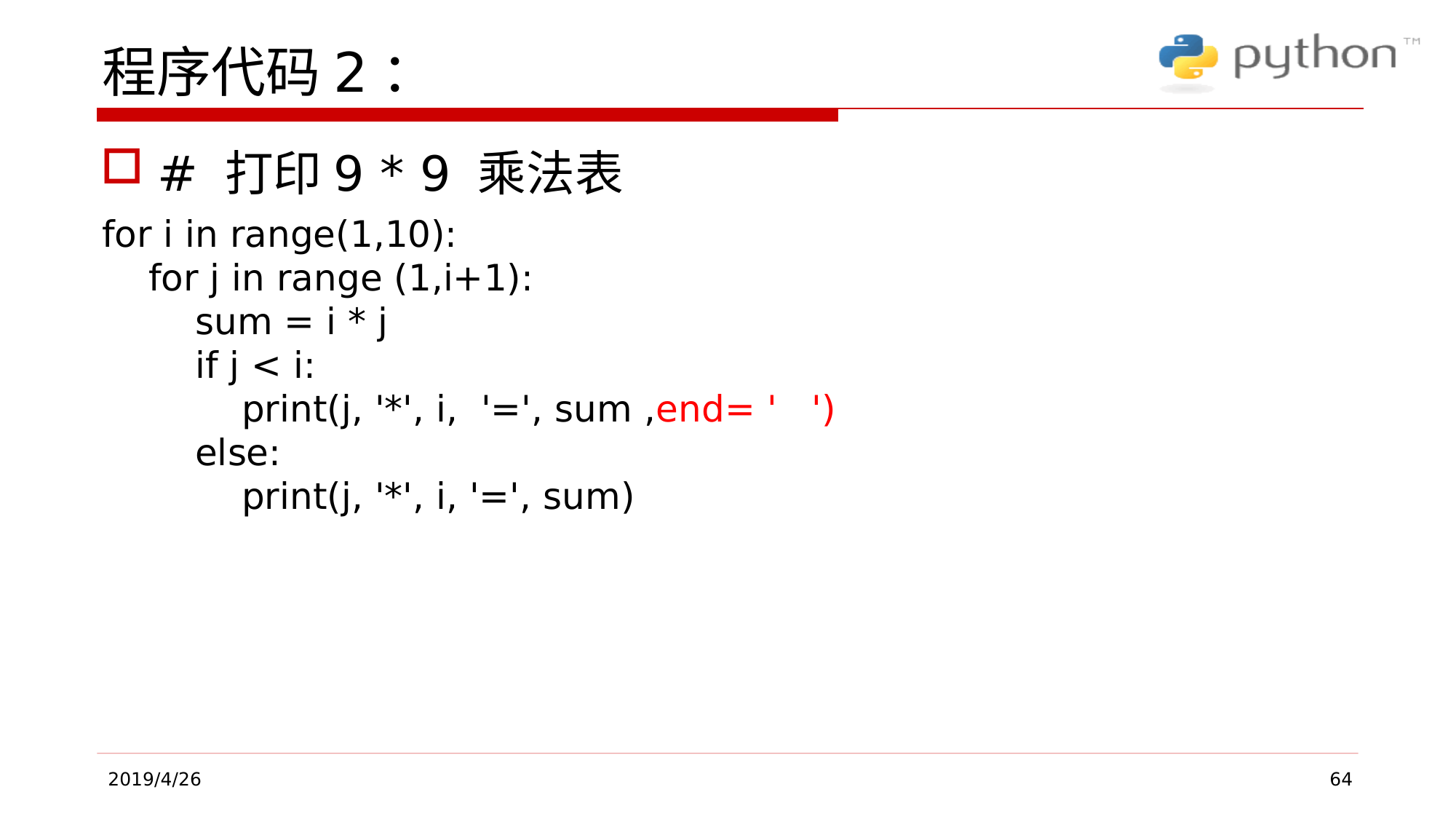

# 程序代码2：
# 打印9 * 9 乘法表

for i in range(1,10):
    for j in range (1,i+1):
        sum = i * j
        if j < i:
            print(j, '*', i,  '=', sum ,end= '   ')
        else:
            print(j, '*', i, '=', sum)
64
2019/4/26